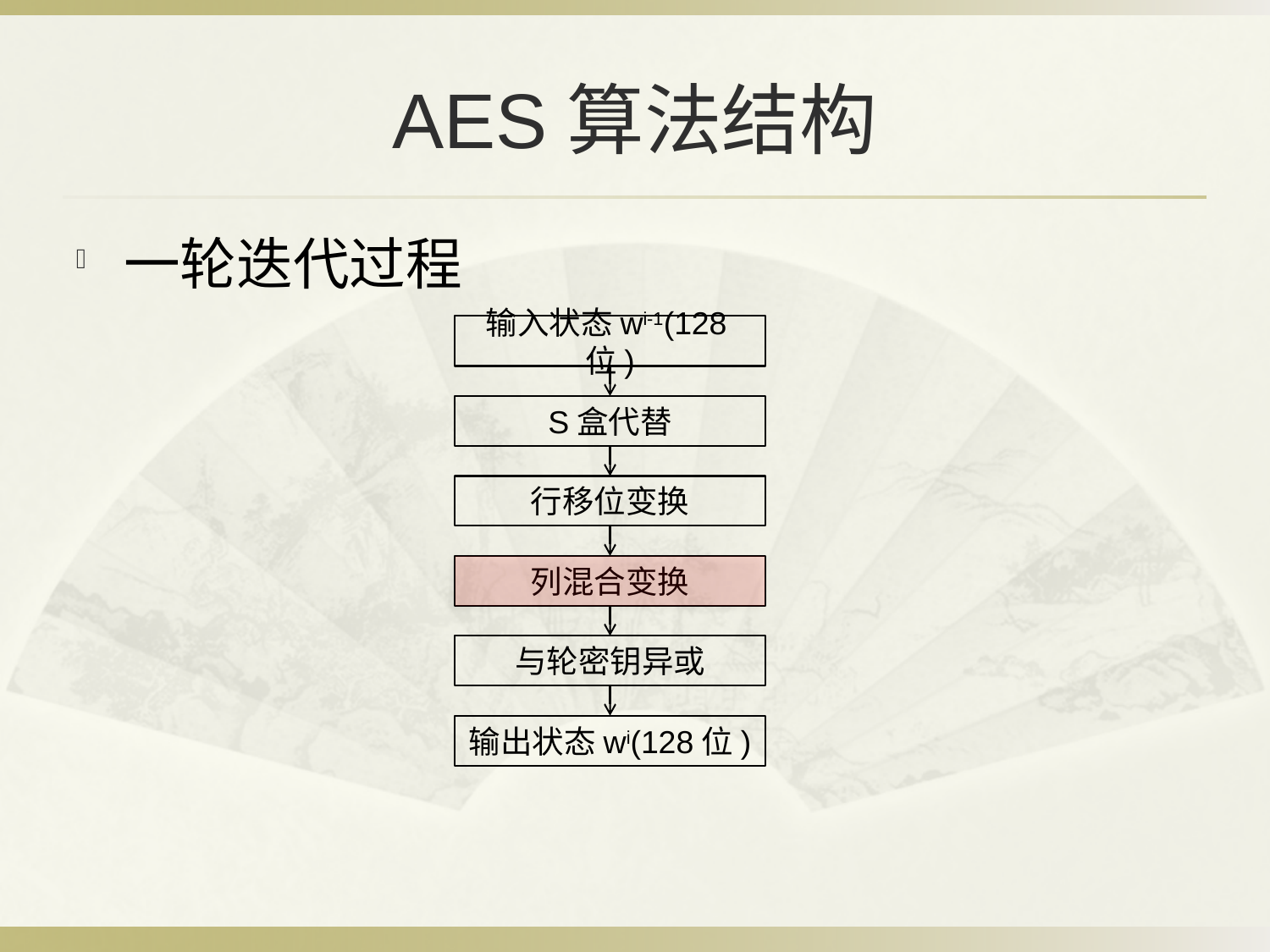

# AES算法结构
一轮迭代过程
输入状态wi-1(128位)
S盒代替
行移位变换
列混合变换
与轮密钥异或
输出状态wi(128位)